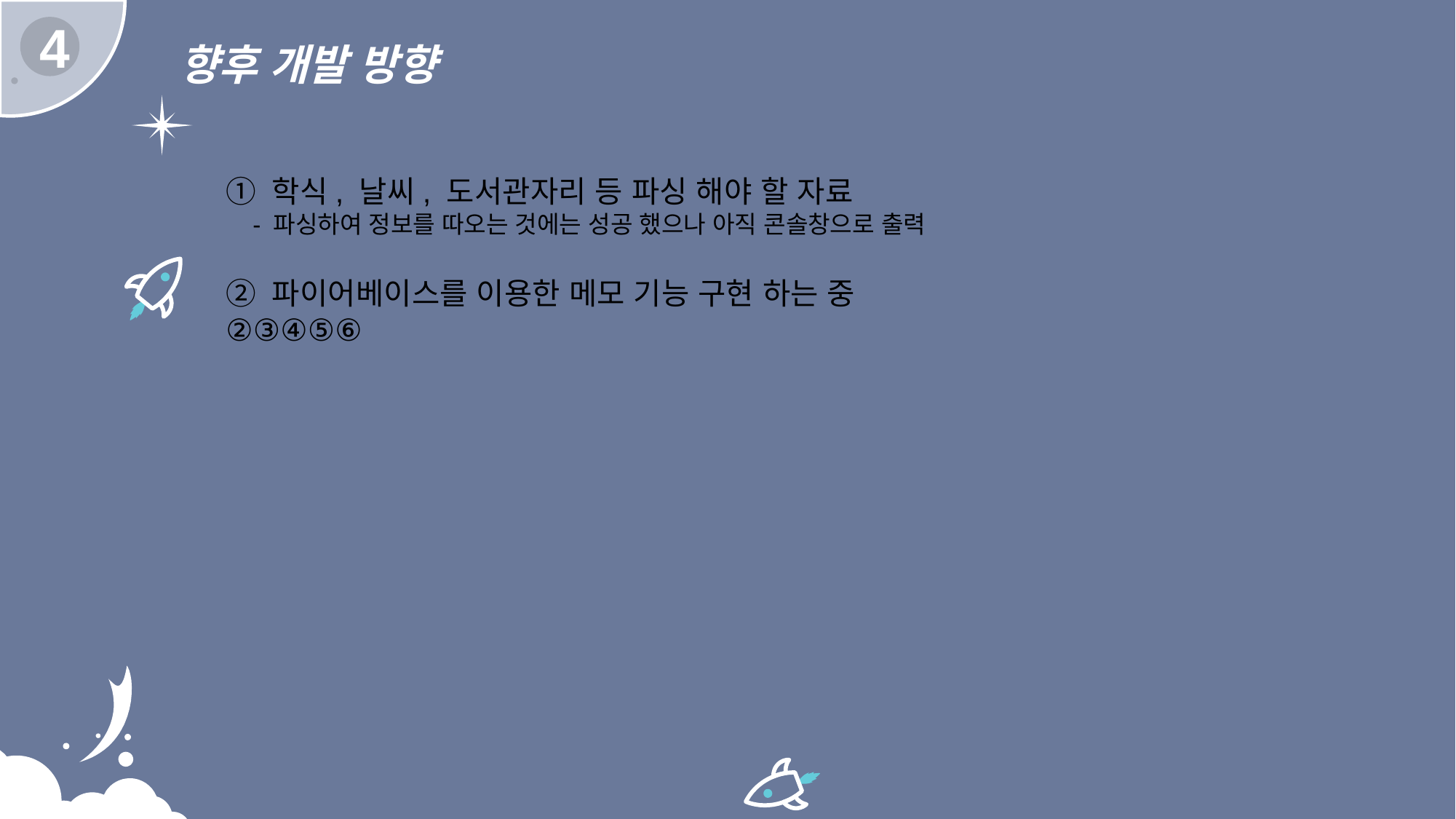

4

향후 개발 방향

① 학식, 날씨, 도서관자리 등 파싱 해야 할 자료
    - 파싱하여 정보를 따오는 것에는 성공 했으나 아직 콘솔창으로 출력

② 파이어베이스를 이용한 메모 기능 구현 하는 중
②③④⑤⑥